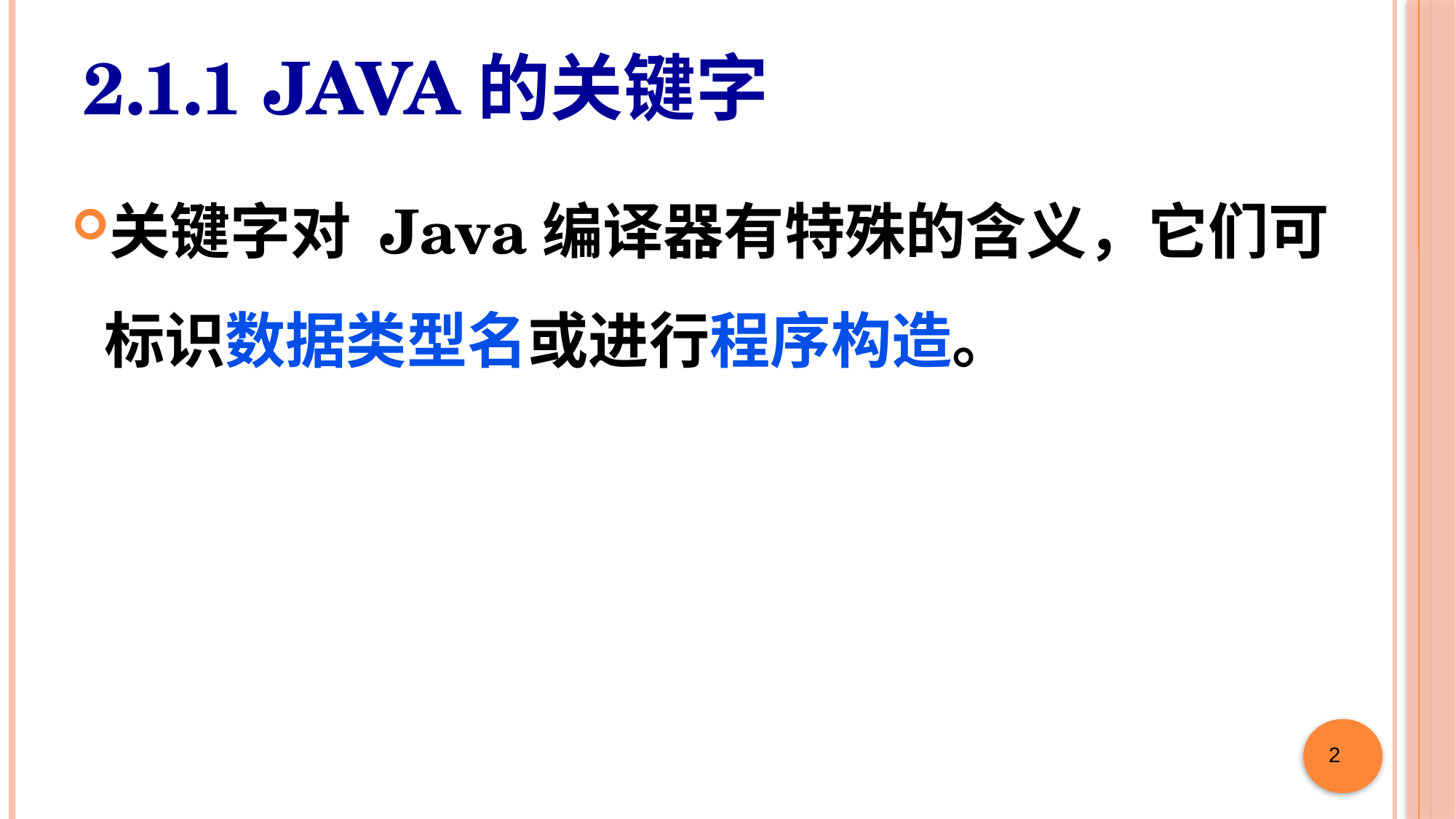

# 2.1.1 Java的关键字
关键字对 Java编译器有特殊的含义，它们可标识数据类型名或进行程序构造。

2